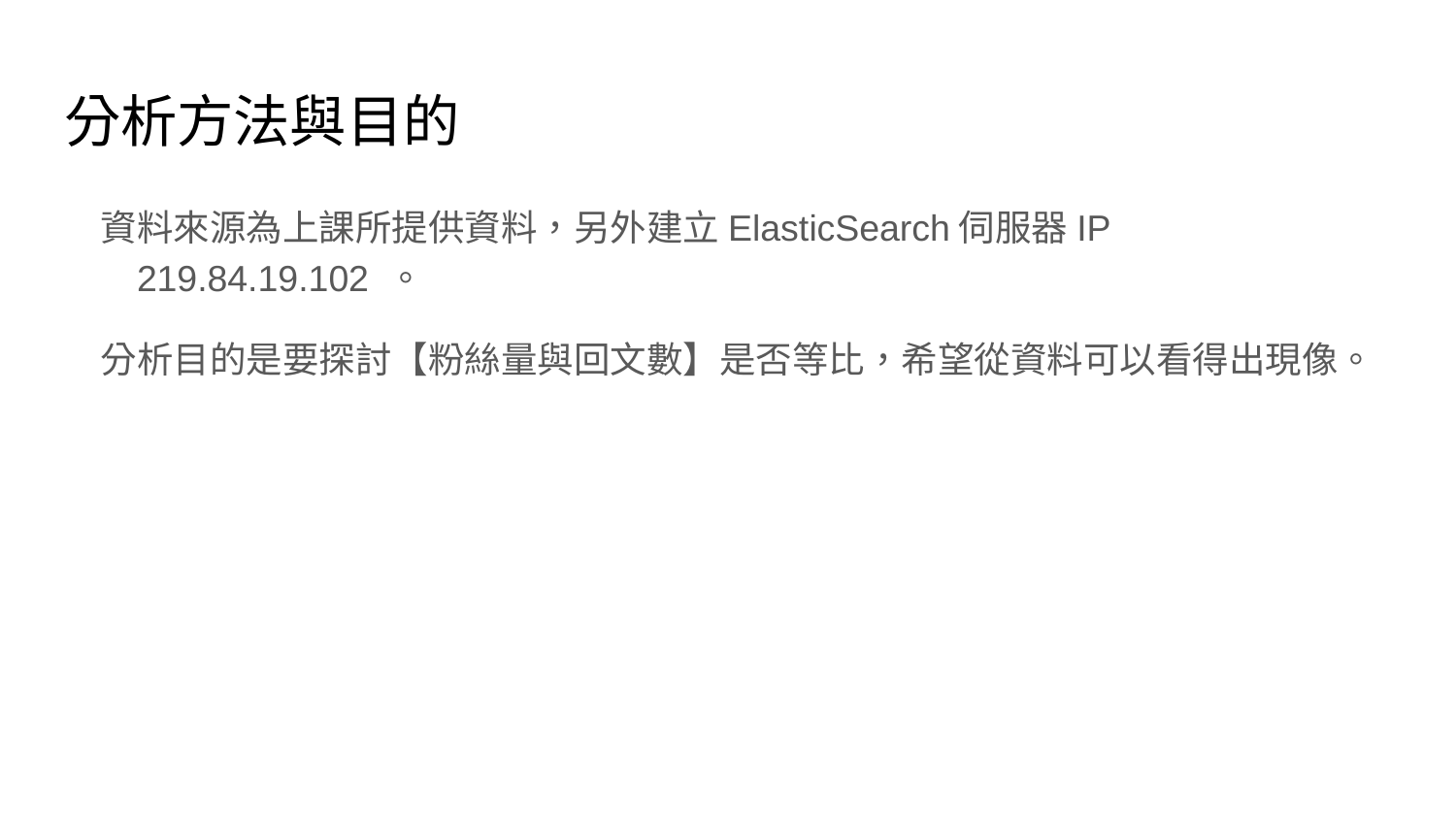

# 分析方法與目的
資料來源為上課所提供資料，另外建立ElasticSearch伺服器IP 219.84.19.102 。
分析目的是要探討【粉絲量與回文數】是否等比，希望從資料可以看得出現像。